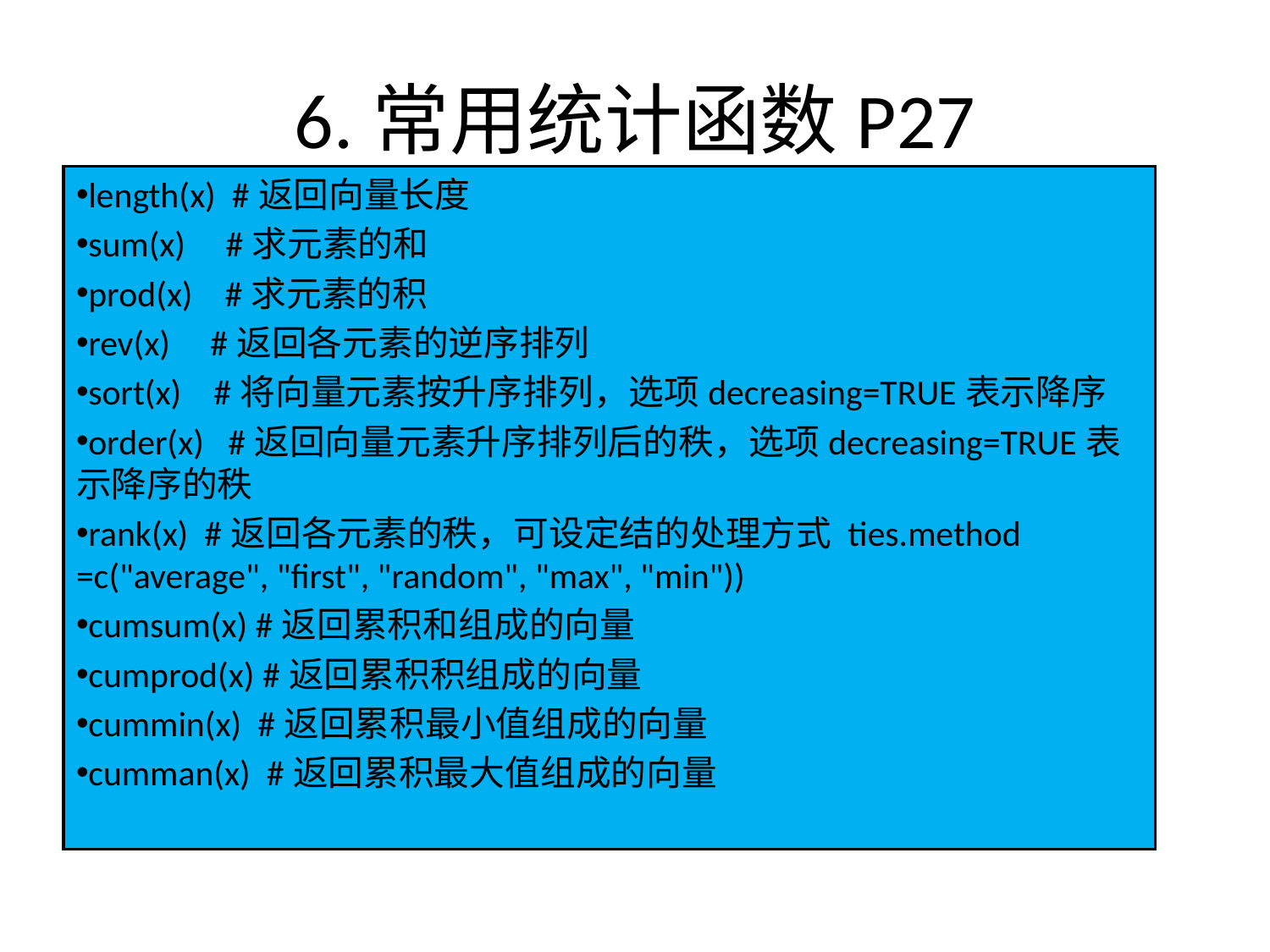

# 6.常用统计函数P27
length(x)  #返回向量长度
sum(x)     #求元素的和
prod(x)    #求元素的积
rev(x)     #返回各元素的逆序排列
sort(x)    #将向量元素按升序排列，选项decreasing=TRUE表示降序
order(x)   #返回向量元素升序排列后的秩，选项decreasing=TRUE表示降序的秩
rank(x)  #返回各元素的秩，可设定结的处理方式 ties.method =c("average", "first", "random", "max", "min"))
cumsum(x) #返回累积和组成的向量
cumprod(x) #返回累积积组成的向量
cummin(x)  #返回累积最小值组成的向量
cumman(x)  #返回累积最大值组成的向量